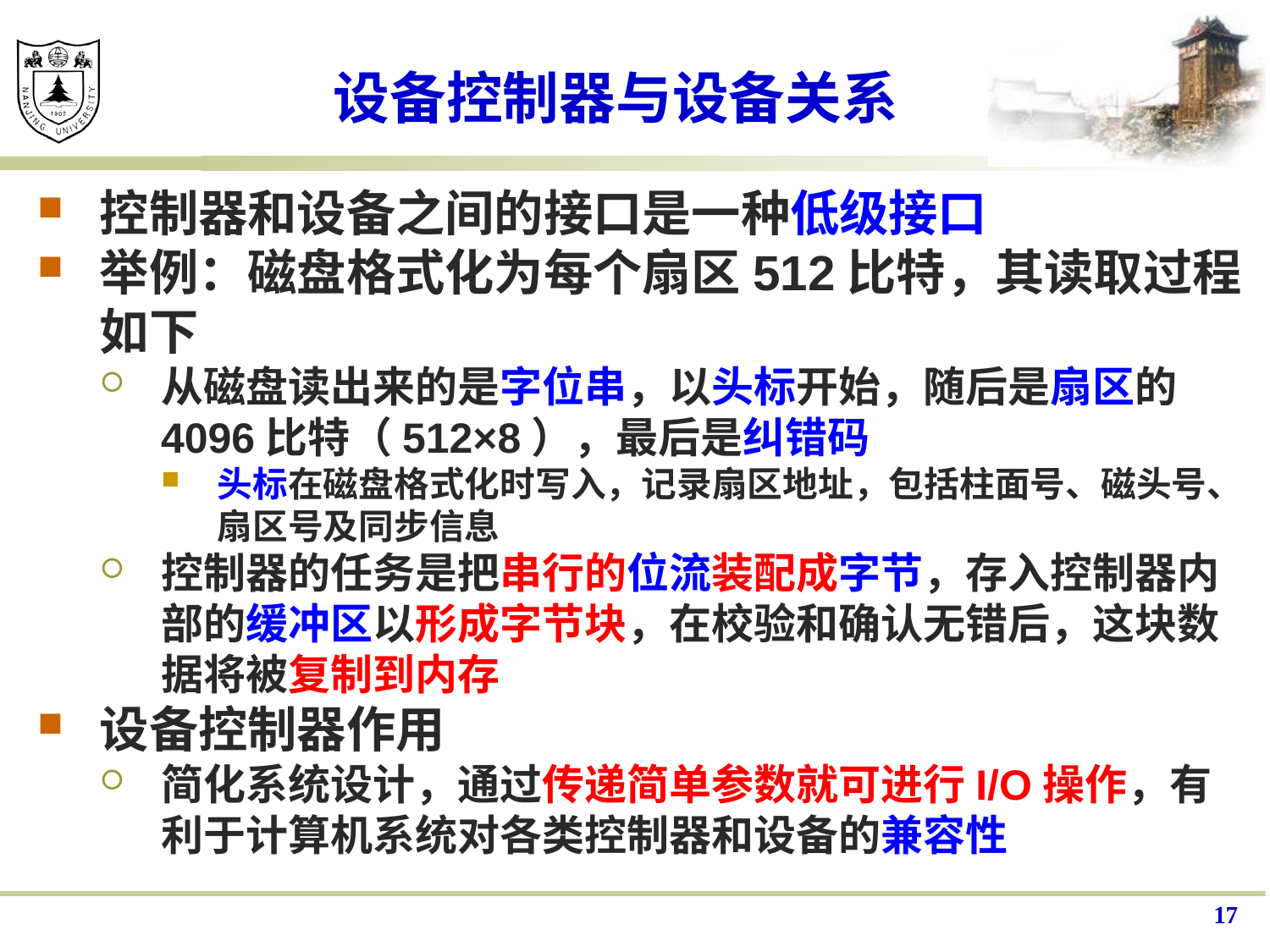

# 设备控制器与设备关系
控制器和设备之间的接口是一种低级接口
举例：磁盘格式化为每个扇区512比特，其读取过程如下
从磁盘读出来的是字位串，以头标开始，随后是扇区的4096比特（512×8），最后是纠错码
头标在磁盘格式化时写入，记录扇区地址，包括柱面号、磁头号、扇区号及同步信息
控制器的任务是把串行的位流装配成字节，存入控制器内部的缓冲区以形成字节块，在校验和确认无错后，这块数据将被复制到内存
设备控制器作用
简化系统设计，通过传递简单参数就可进行I/O操作，有利于计算机系统对各类控制器和设备的兼容性

17